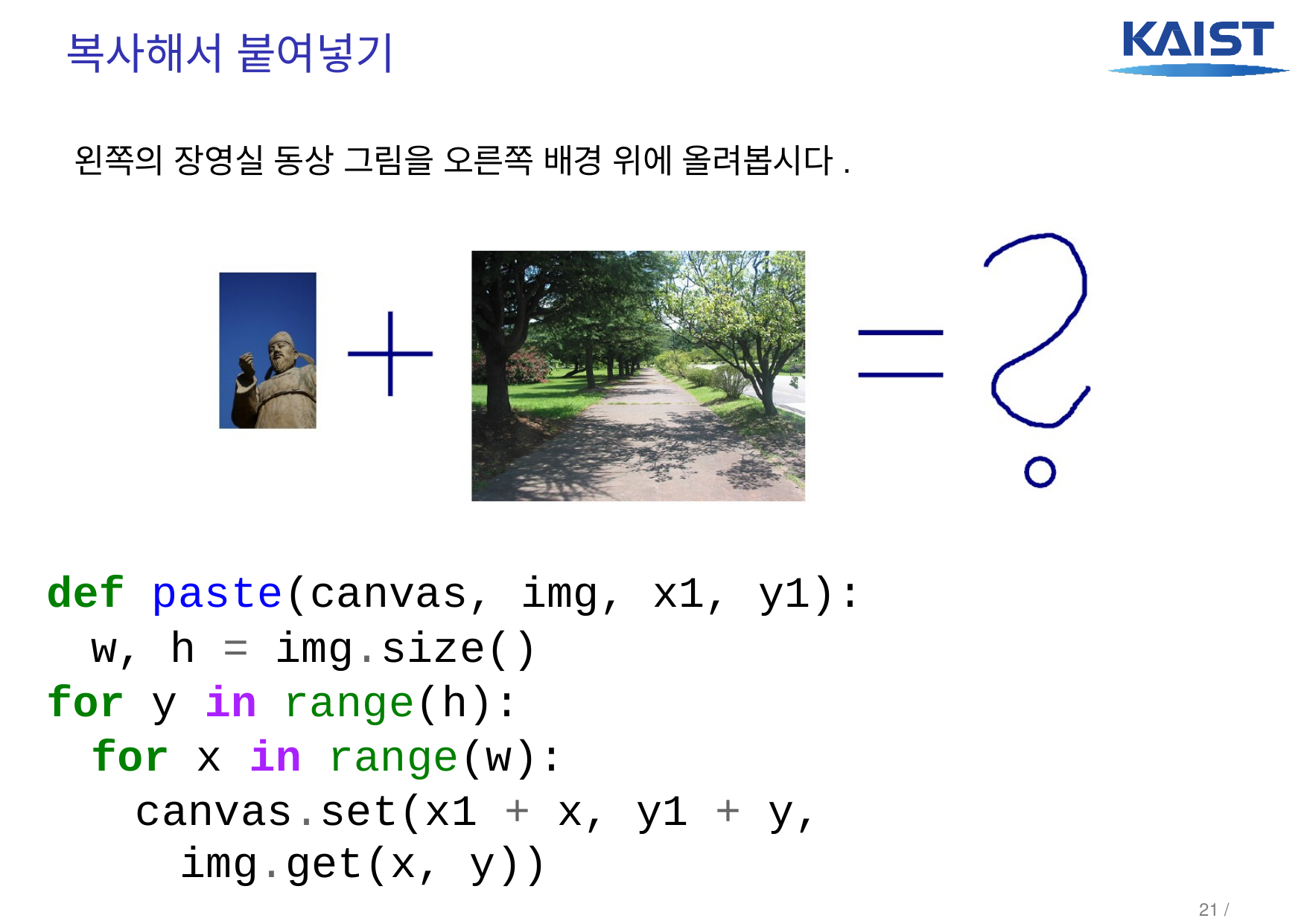

# 복사해서 붙여넣기

왼쪽의 장영실 동상 그림을 오른쪽 배경 위에 올려봅시다.

def paste(canvas, img, x1, y1):
w, h = img.size()
for y in range(h):
for x in range(w):
canvas.set(x1 + x, y1 + y, img.get(x, y))
21 / 26